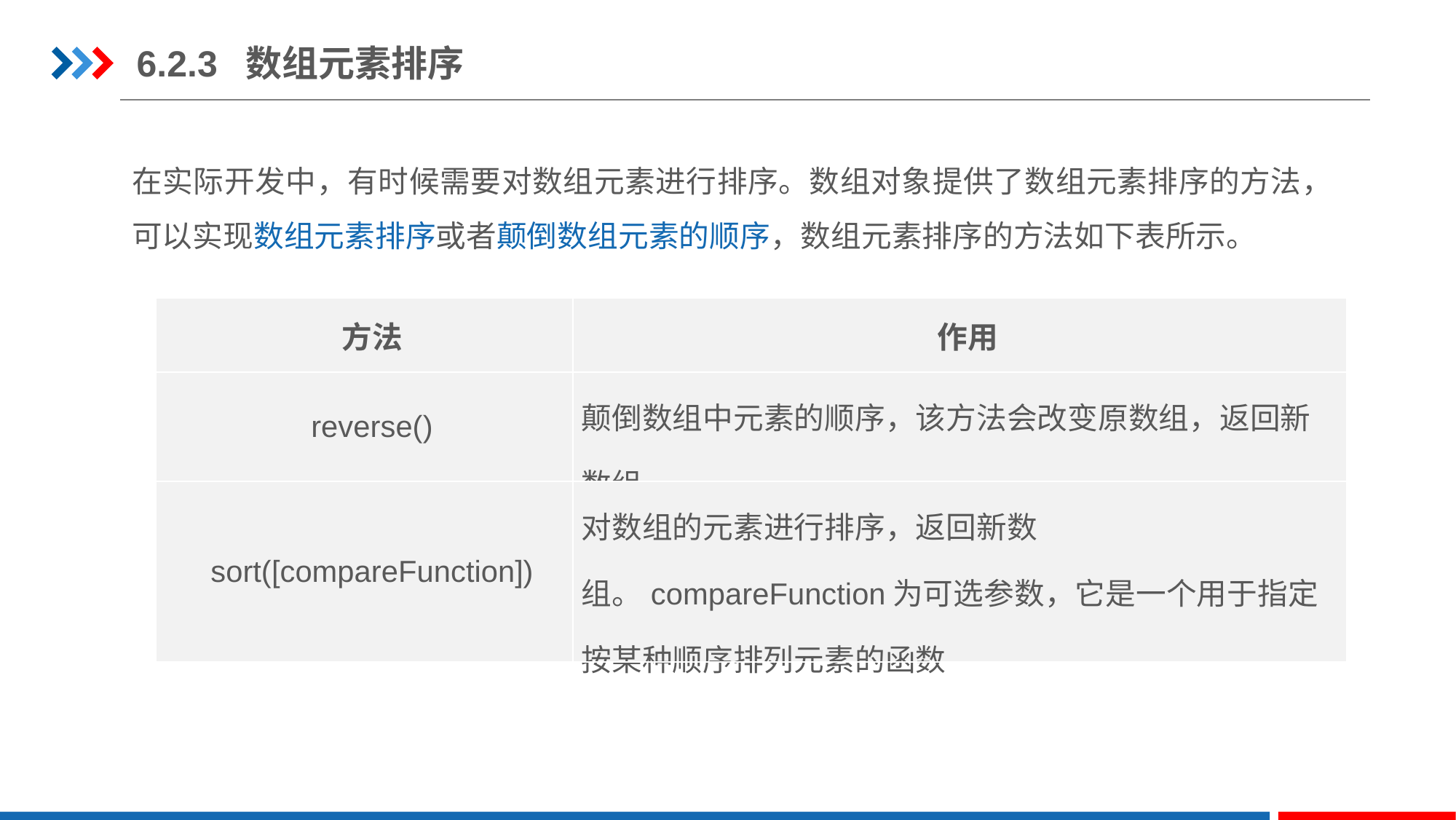

6.2.3	数组元素排序
在实际开发中，有时候需要对数组元素进行排序。数组对象提供了数组元素排序的方法，可以实现数组元素排序或者颠倒数组元素的顺序，数组元素排序的方法如下表所示。
| 方法 | 作用 |
| --- | --- |
| reverse() | 颠倒数组中元素的顺序，该方法会改变原数组，返回新数组 |
| sort([compareFunction]) | 对数组的元素进行排序，返回新数组。compareFunction为可选参数，它是一个用于指定按某种顺序排列元素的函数 |